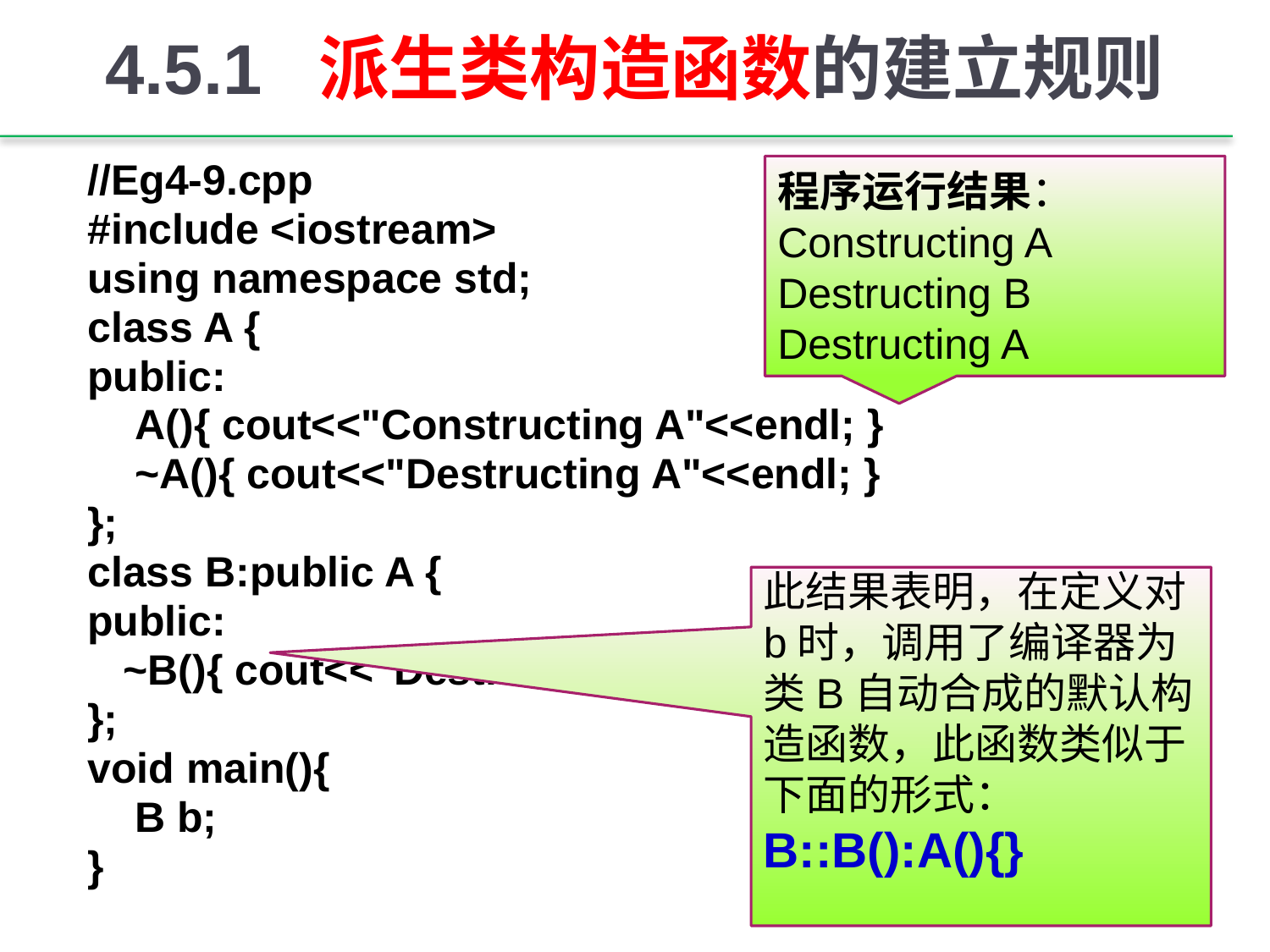

# 4.5.1  派生类构造函数的建立规则
//Eg4-9.cpp
#include <iostream>
using namespace std;
class A {
public:
    A(){ cout<<"Constructing A"<<endl; }
    ~A(){ cout<<"Destructing A"<<endl; }
};
class B:public A {
public:
   ~B(){ cout<<"Destructing B"<<endl; }
};
void main(){
    B b;
}
程序运行结果：
Constructing A
Destructing B
Destructing A
此结果表明，在定义对b时，调用了编译器为类B自动合成的默认构造函数，此函数类似于下面的形式：
B::B():A(){}